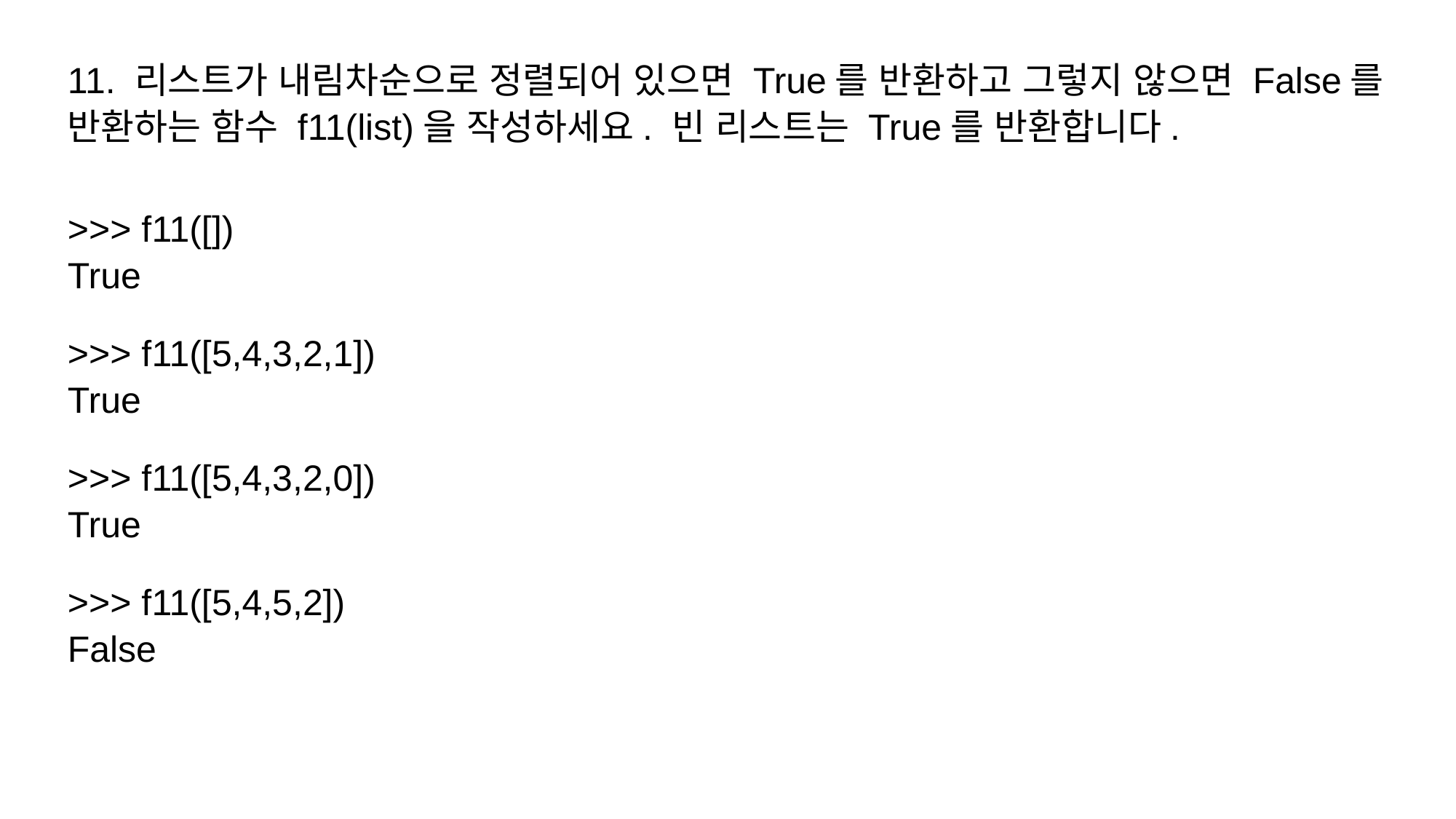

11. 리스트가 내림차순으로 정렬되어 있으면 True를 반환하고 그렇지 않으면 False를 반환하는 함수 f11(list)을 작성하세요. 빈 리스트는 True를 반환합니다.

>>> f11([])
True

>>> f11([5,4,3,2,1])
True

>>> f11([5,4,3,2,0])
True

>>> f11([5,4,5,2])
False